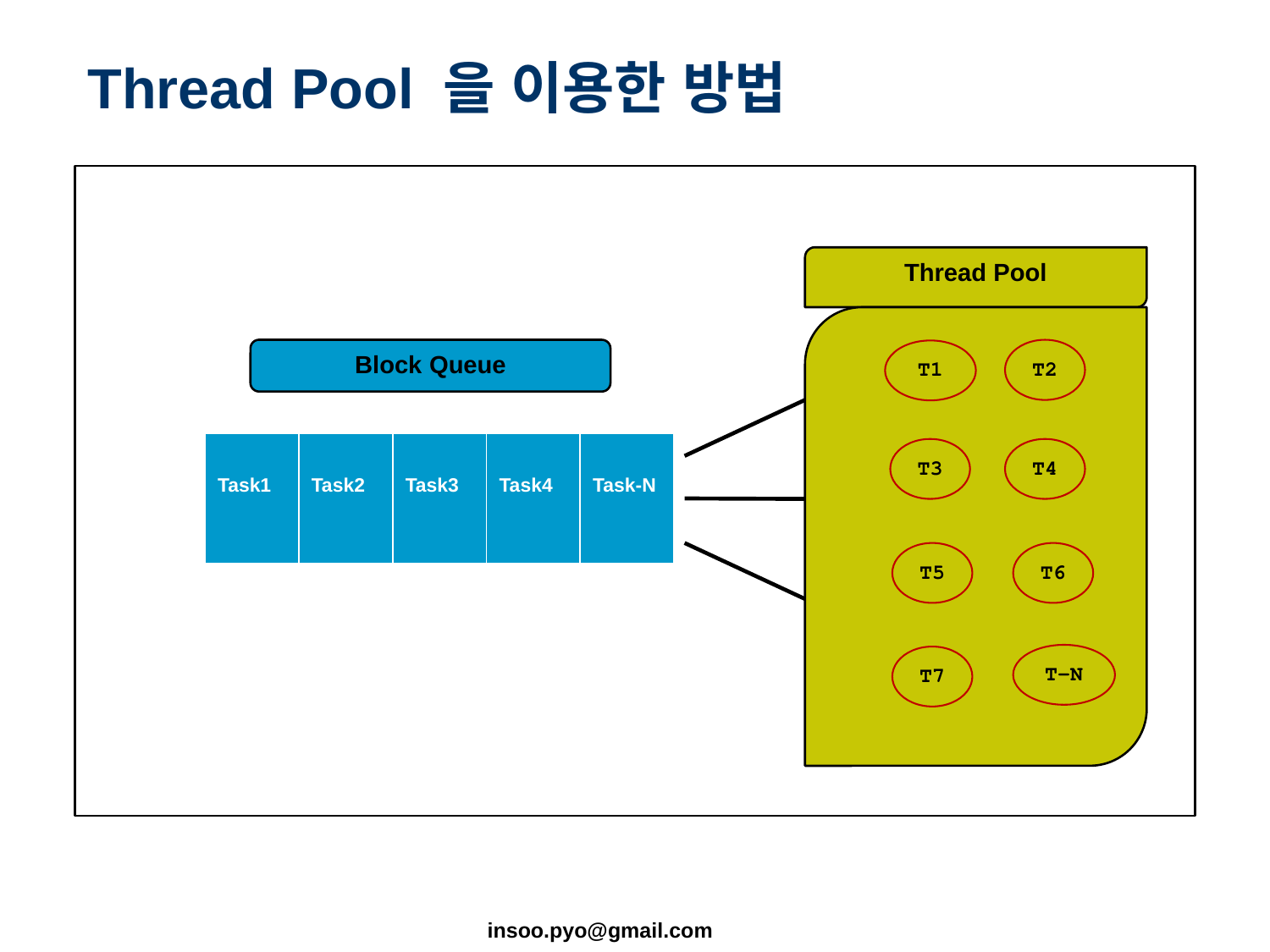

# Thread Pool 을 이용한 방법

Thread Pool

T2
T1
T3
T4
T5
T6
T-N
T7
Block Queue
| Task1 | Task2 | Task3 | Task4 | Task-N |
| --- | --- | --- | --- | --- |